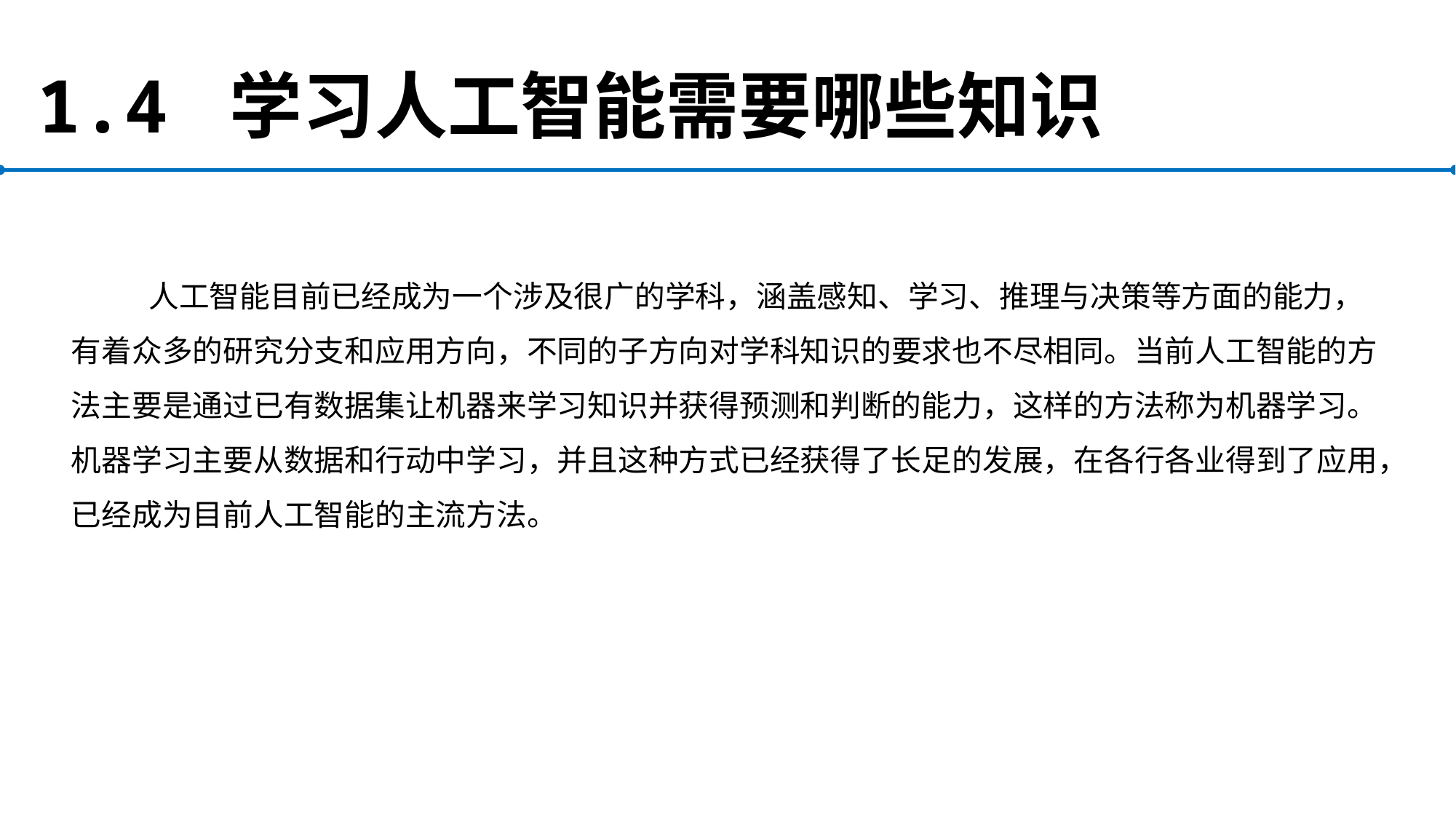

# 1.4 学习人工智能需要哪些知识
人工智能目前已经成为一个涉及很广的学科，涵盖感知、学习、推理与决策等方面的能力，有着众多的研究分支和应用方向，不同的子方向对学科知识的要求也不尽相同。当前人工智能的方法主要是通过已有数据集让机器来学习知识并获得预测和判断的能力，这样的方法称为机器学习。机器学习主要从数据和行动中学习，并且这种方式已经获得了长足的发展，在各行各业得到了应用，已经成为目前人工智能的主流方法。